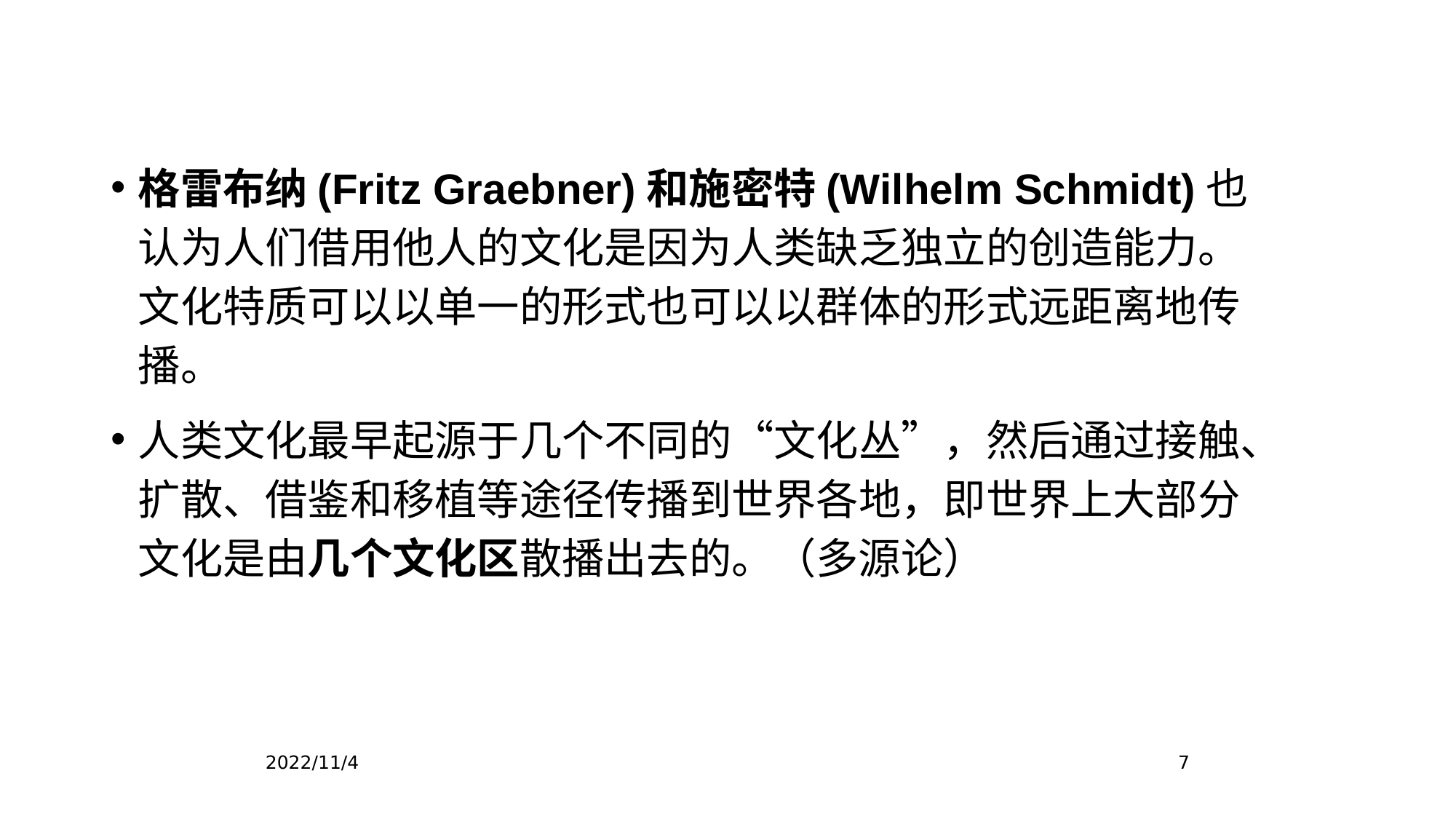

格雷布纳(Fritz Graebner)和施密特(Wilhelm Schmidt)也认为人们借用他人的文化是因为人类缺乏独立的创造能力。文化特质可以以单一的形式也可以以群体的形式远距离地传播。
人类文化最早起源于几个不同的“文化丛”，然后通过接触、扩散、借鉴和移植等途径传播到世界各地，即世界上大部分文化是由几个文化区散播出去的。（多源论）
2022/11/4
7